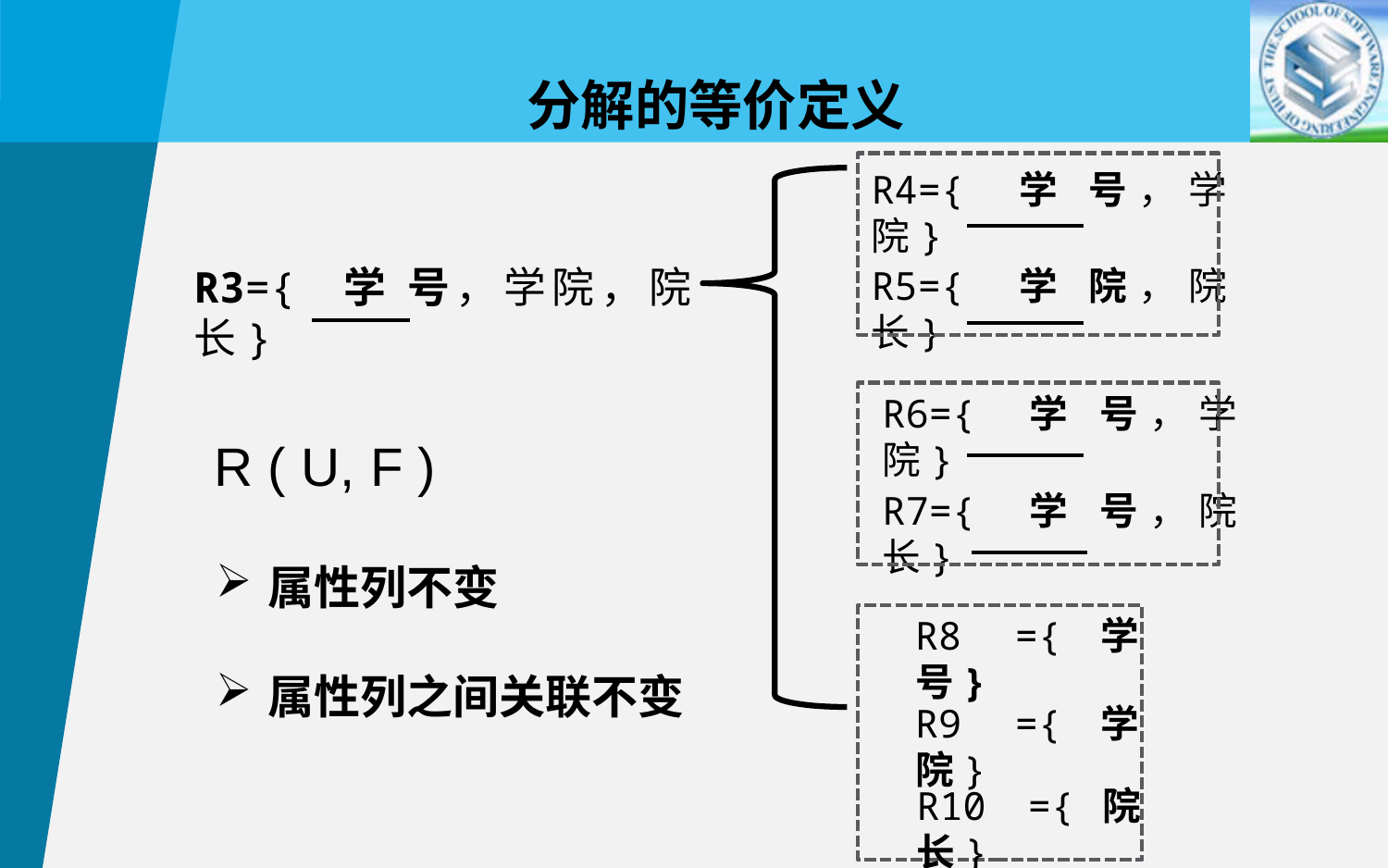

分解的等价定义

R4={ 学 号，学院}
R5={ 学 院，院长}

R3={ 学 号，学院，院长}

R6={ 学 号，学院}
R7={ 学 号，院长}
R ( U, F )
属性列不变

R8 ={学号}
R9 ={学院}
R10 ={院长}
属性列之间关联不变